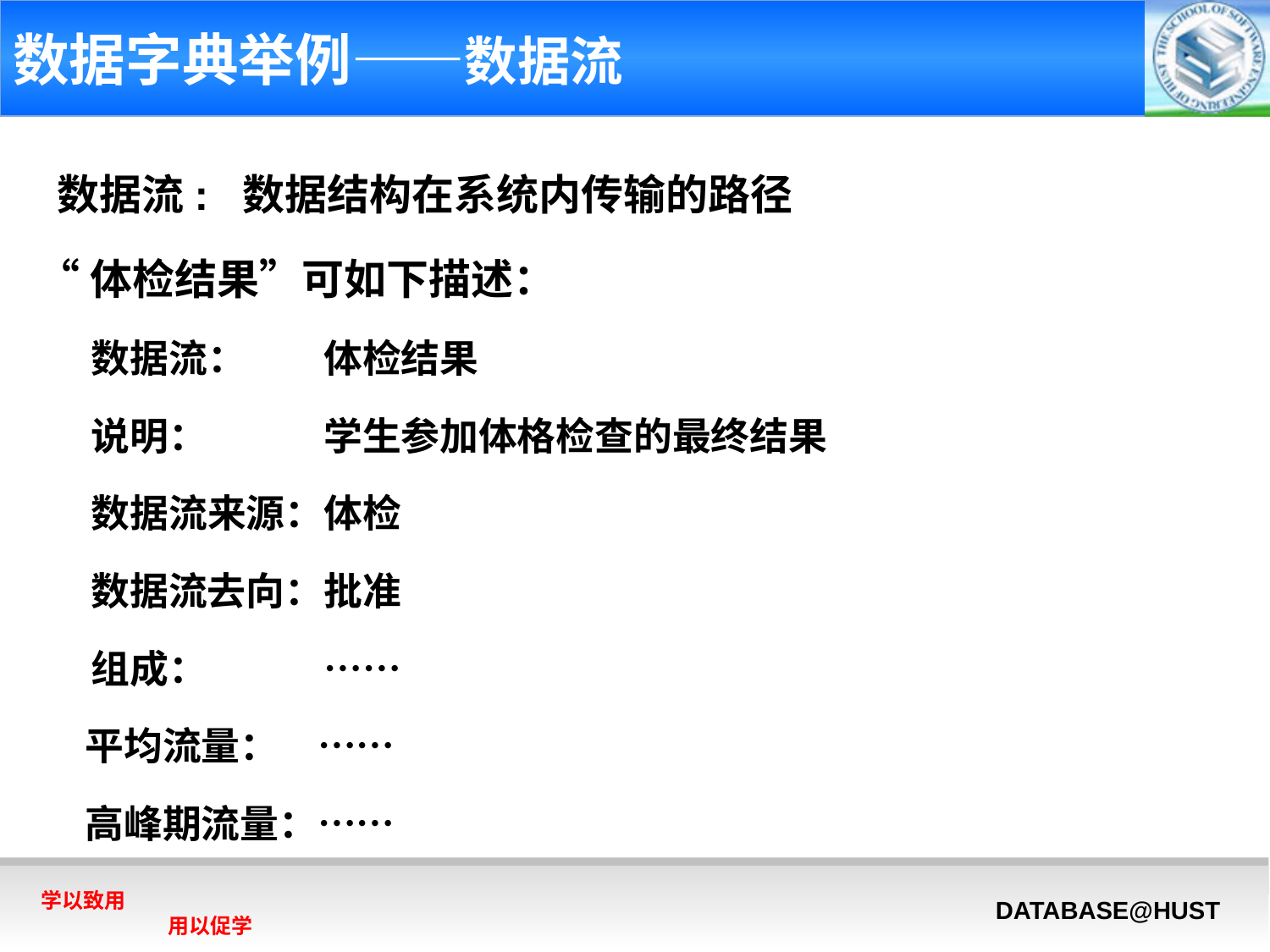

# 数据字典举例——数据流
 数据流:  数据结构在系统内传输的路径
“体检结果”可如下描述：
     数据流：　　体检结果
     说明：　　　学生参加体格检查的最终结果
     数据流来源：体检
     数据流去向：批准
     组成：　　　……
　 平均流量：　……
　 高峰期流量：……